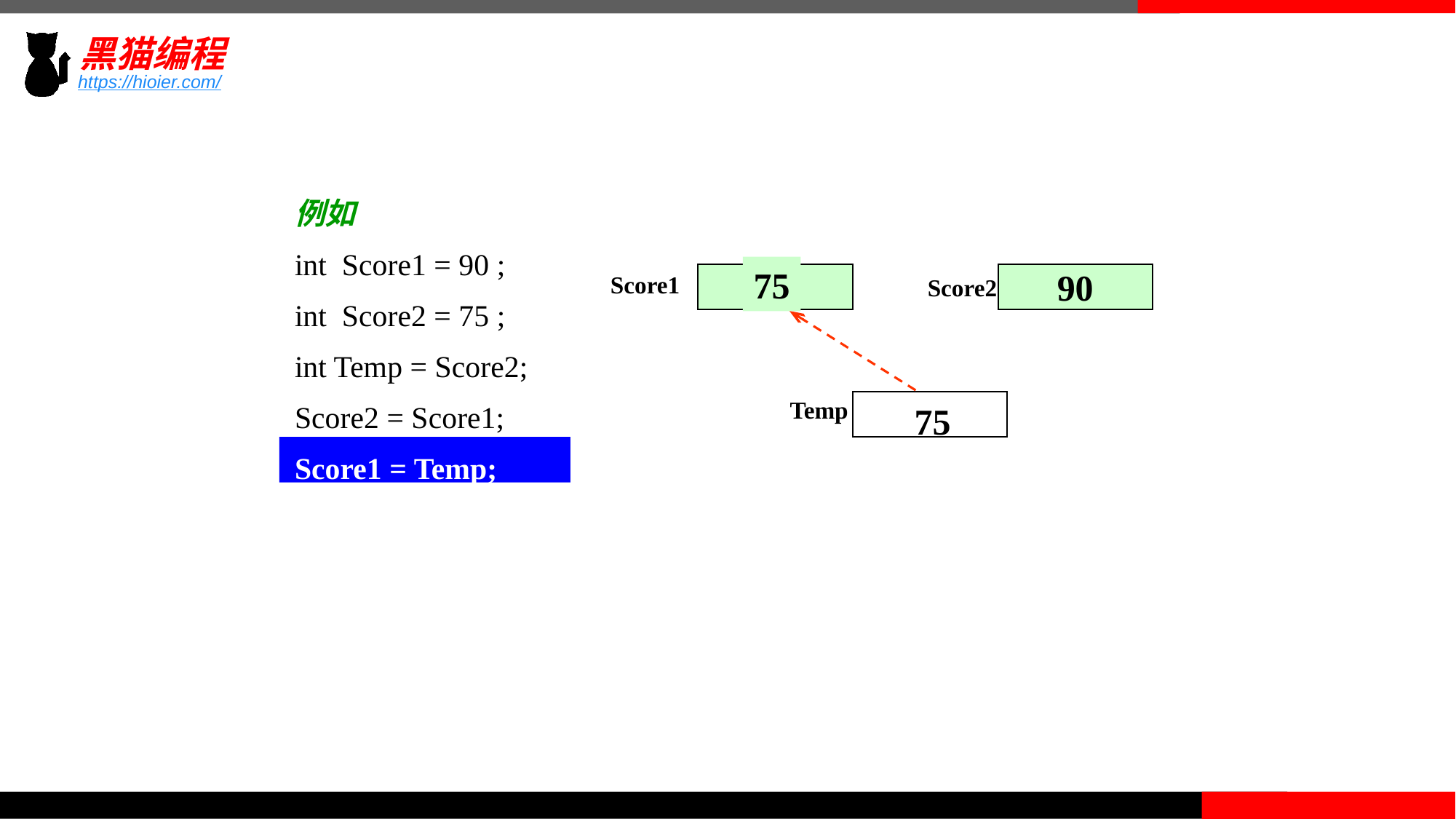

例如
int  Score1 = 90 ;
int  Score2 = 75 ;
int Temp = Score2;
Score2 = Score1;
Score1 = Temp;
75
90
90
Score1
Score2

Temp

75